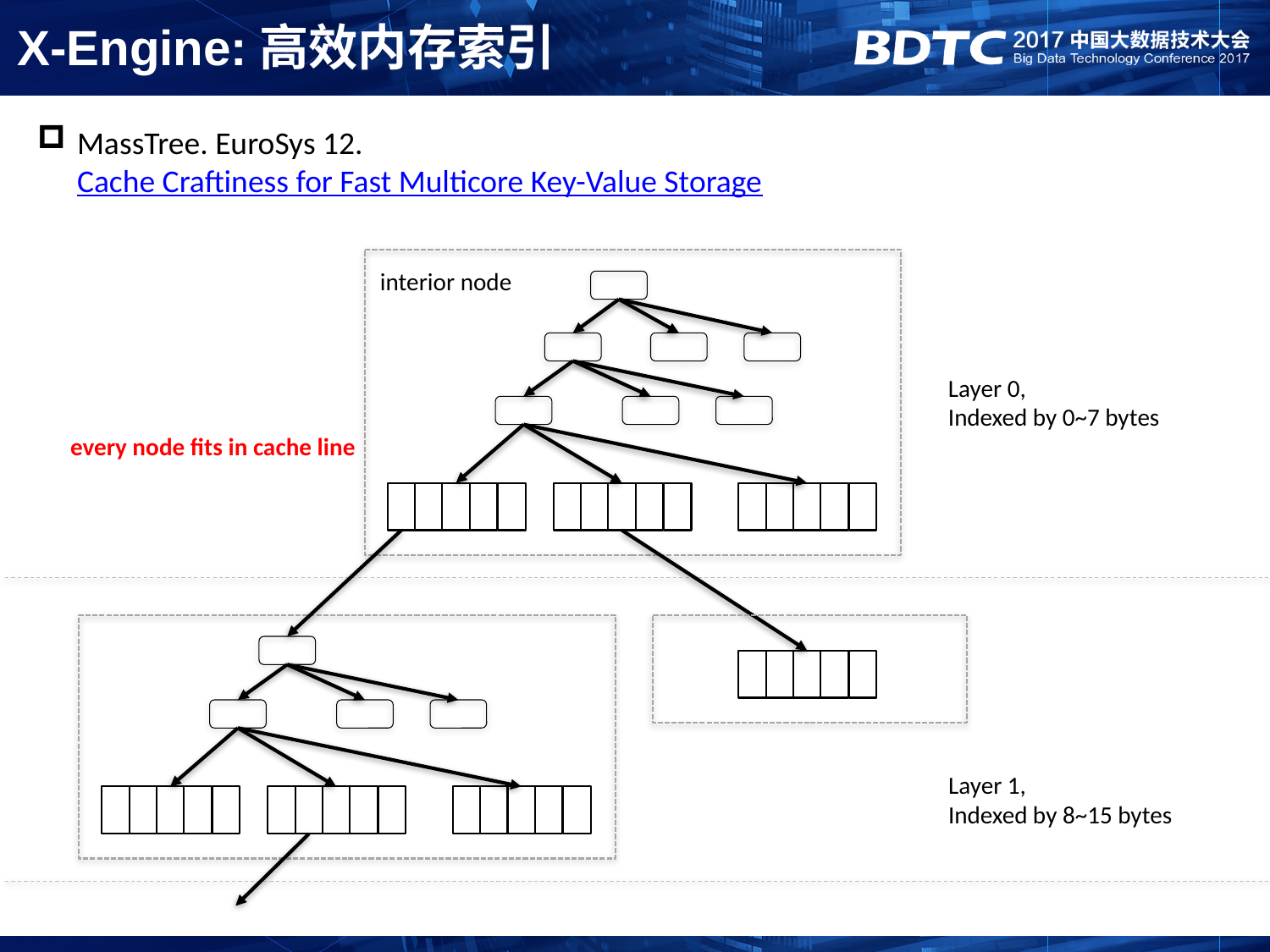

# X-Engine:高效内存索引
MassTree. EuroSys 12. Cache Craftiness for Fast Multicore Key-Value Storage

interior node

Layer 0,
Indexed by 0~7 bytes

every node fits in cache line

Layer 1,
Indexed by 8~15 bytes